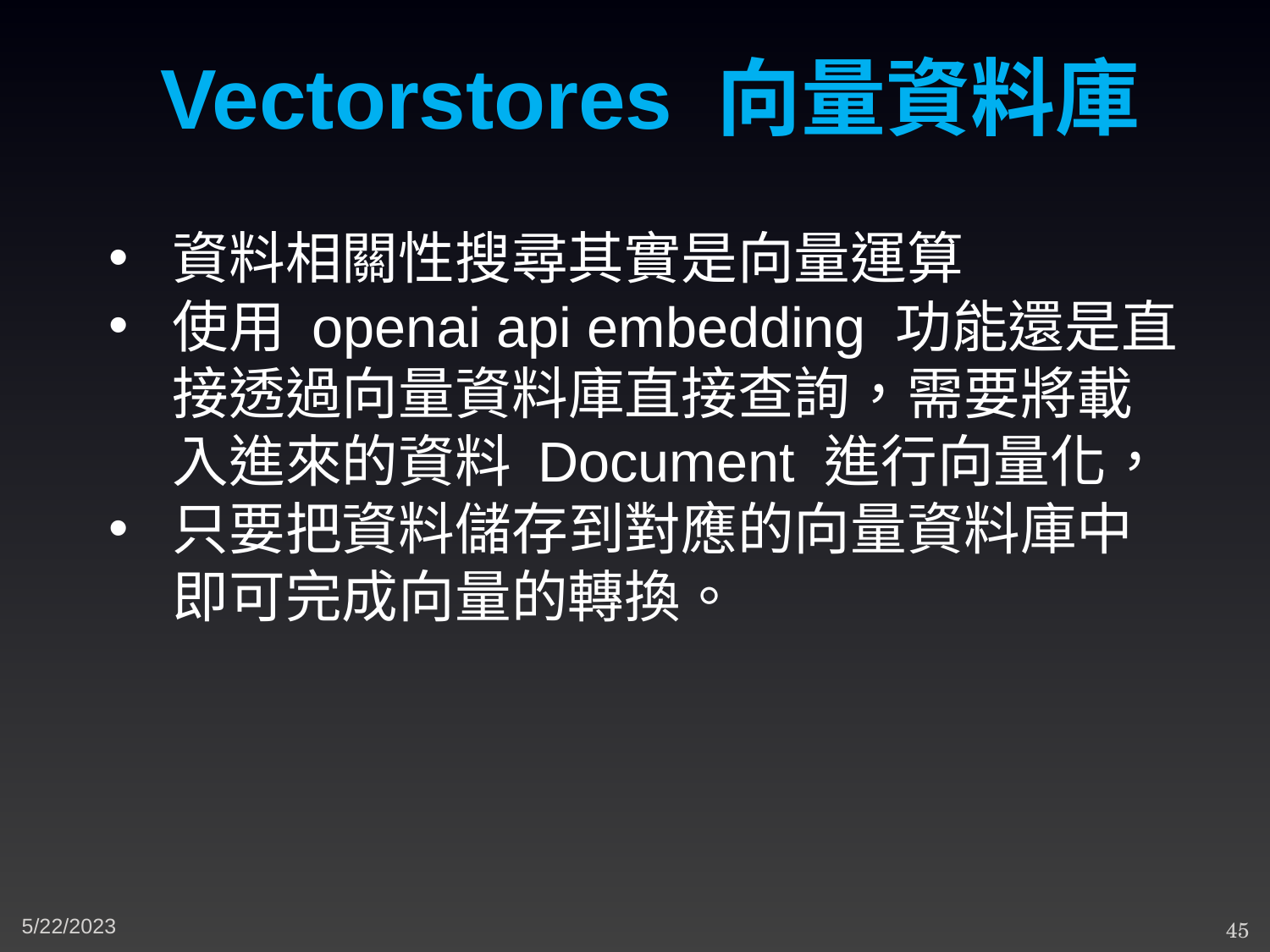

Vectorstores 向量資料庫
資料相關性搜尋其實是向量運算
使用 openai api embedding 功能還是直接透過向量資料庫直接查詢，需要將載入進來的資料 Document 進行向量化，
只要把資料儲存到對應的向量資料庫中即可完成向量的轉換。

5/22/2023
45